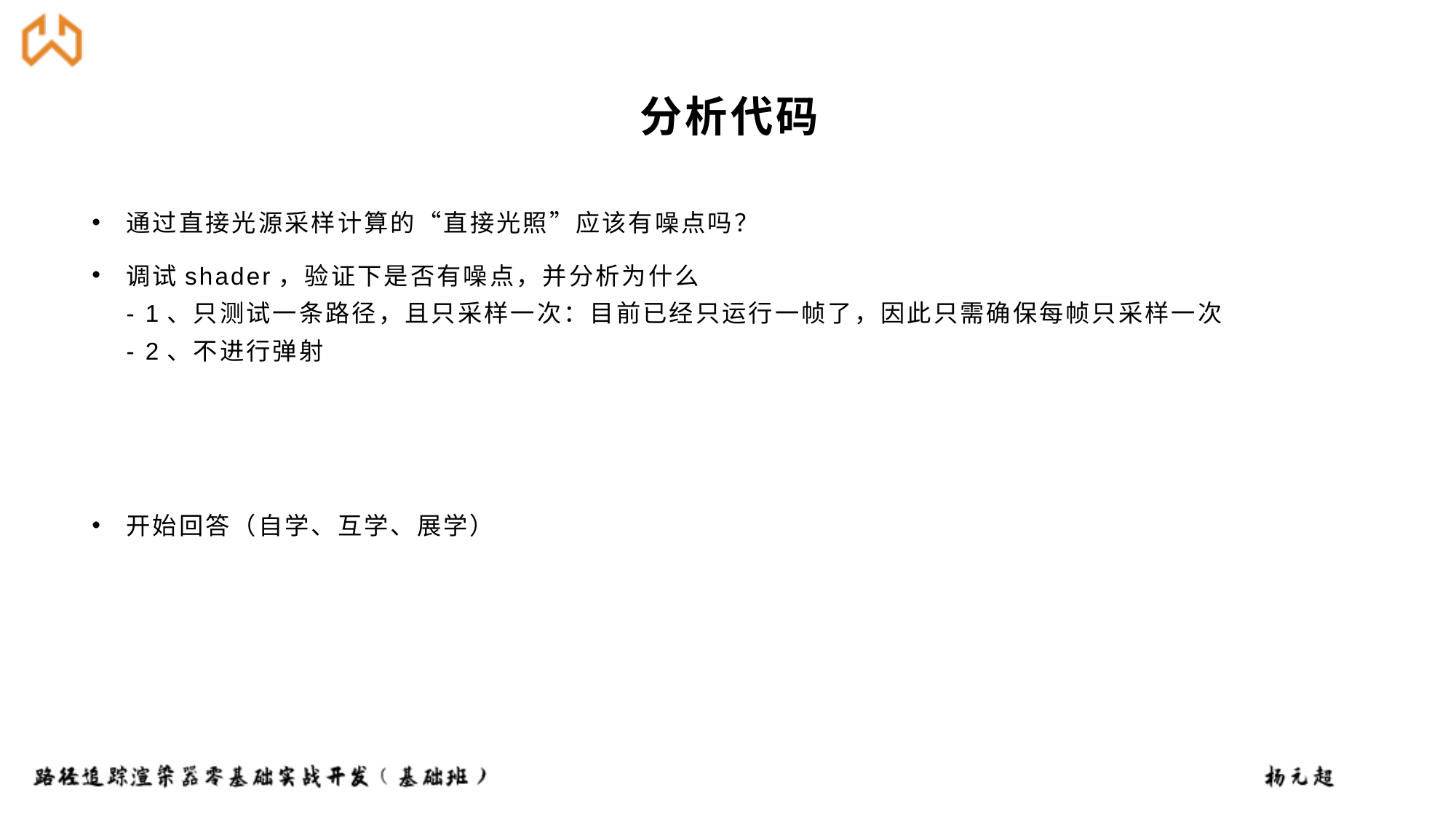

# 分析代码
通过直接光源采样计算的“直接光照”应该有噪点吗？
调试shader，验证下是否有噪点，并分析为什么
- 1、只测试一条路径，且只采样一次：目前已经只运行一帧了，因此只需确保每帧只采样一次
- 2、不进行弹射

开始回答（自学、互学、展学）